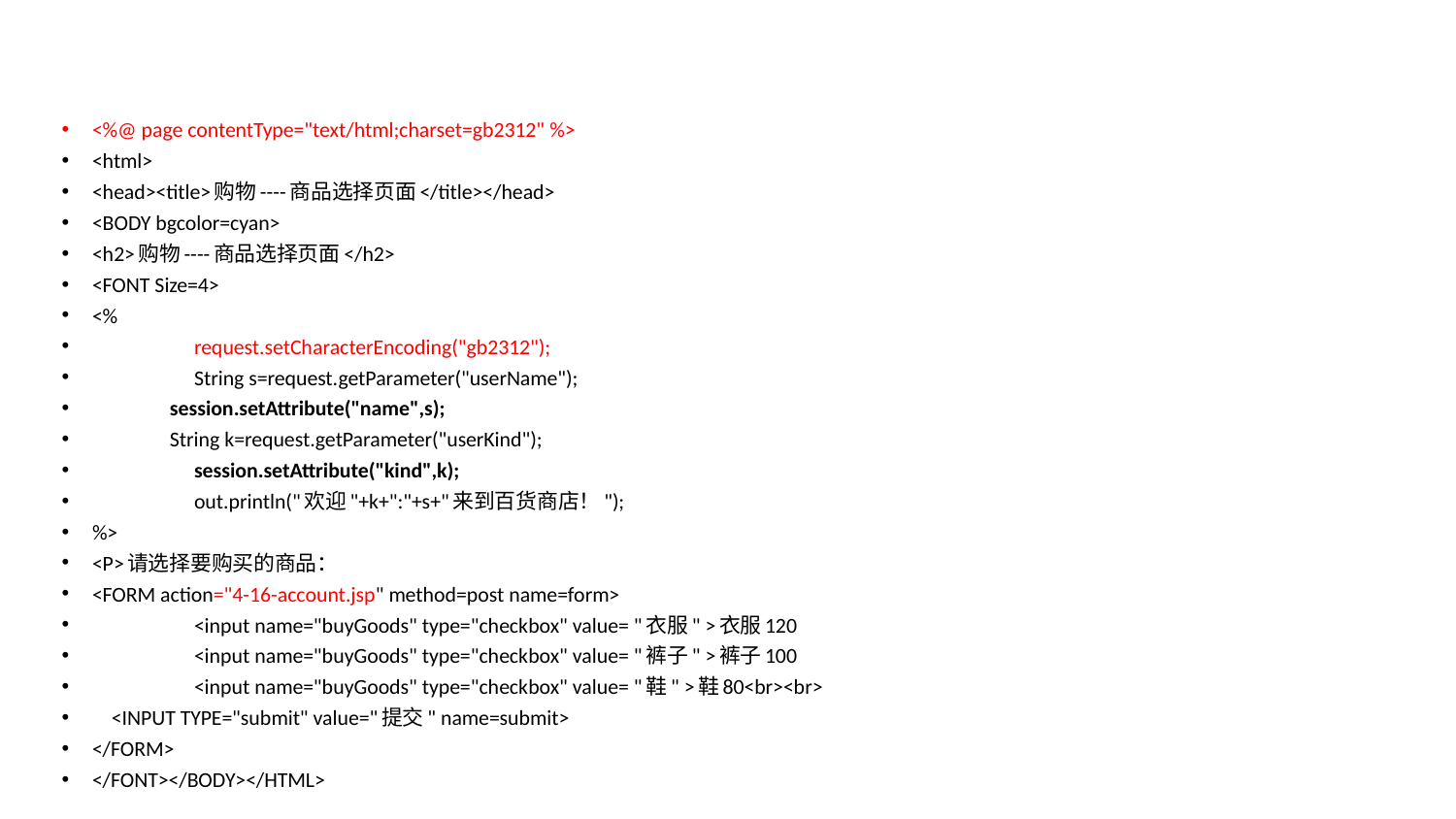

#
<%@ page contentType="text/html;charset=gb2312" %>
<html>
<head><title>购物----商品选择页面</title></head>
<BODY bgcolor=cyan>
<h2>购物----商品选择页面</h2>
<FONT Size=4>
<%
	request.setCharacterEncoding("gb2312");
   	String s=request.getParameter("userName");
                session.setAttribute("name",s);
                String k=request.getParameter("userKind");
	session.setAttribute("kind",k);
	out.println("欢迎"+k+":"+s+"来到百货商店！");
%>
<P>请选择要购买的商品：
<FORM action="4-16-account.jsp" method=post name=form>
	<input name="buyGoods" type="checkbox" value= "衣服" >衣服120
  	<input name="buyGoods" type="checkbox" value= "裤子" >裤子100
  	<input name="buyGoods" type="checkbox" value= "鞋" >鞋80<br><br>
    <INPUT TYPE="submit" value="提交" name=submit>
</FORM>
</FONT></BODY></HTML>